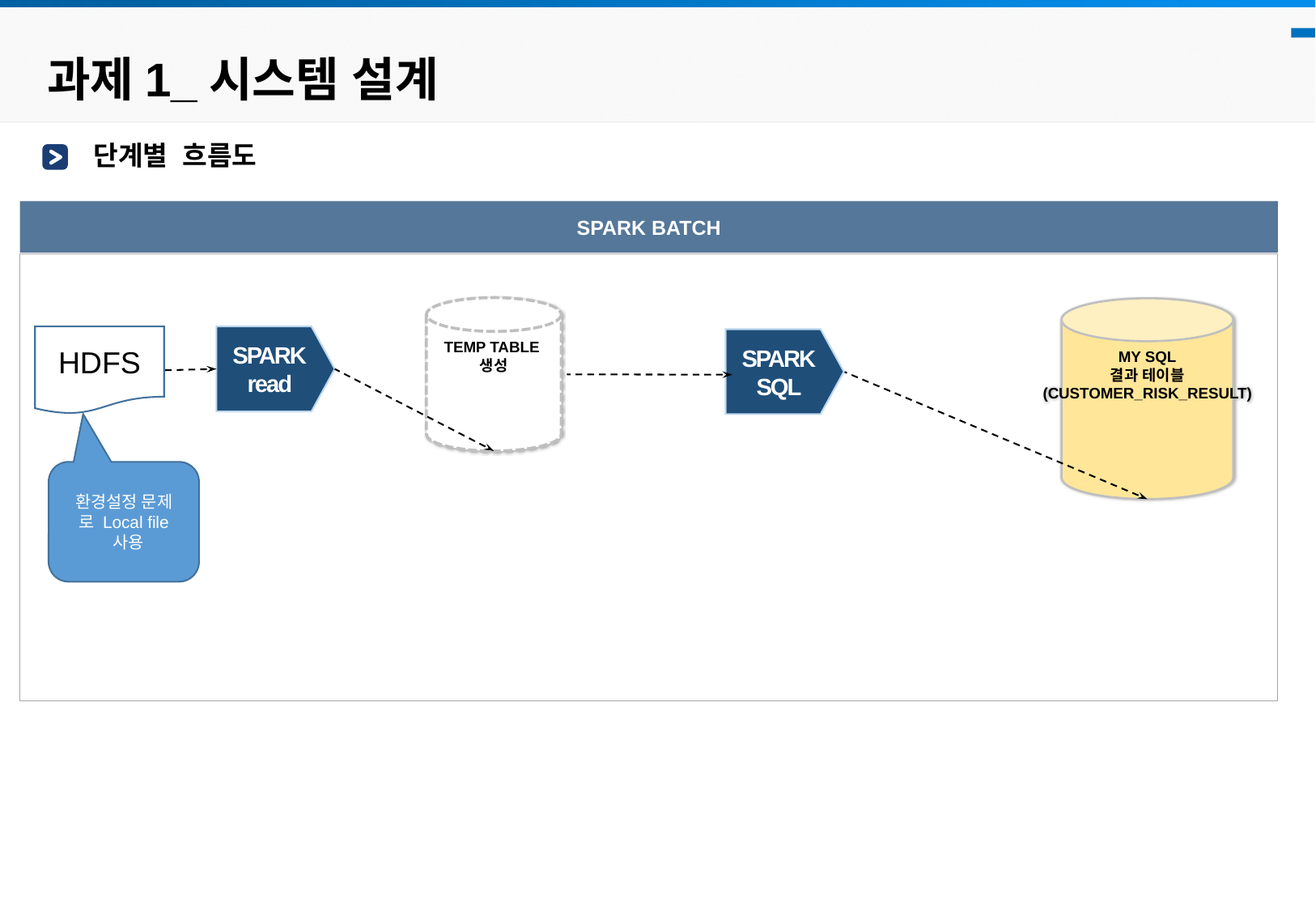

# 과제1_시스템 설계
단계별  흐름도

SPARK BATCH

TEMP TABLE
생성
MY SQL
결과 테이블
(CUSTOMER_RISK_RESULT)
HDFS
SPARK
read
SPARK
SQL
환경설정 문제
로 Local file
 사용
청구수납정보